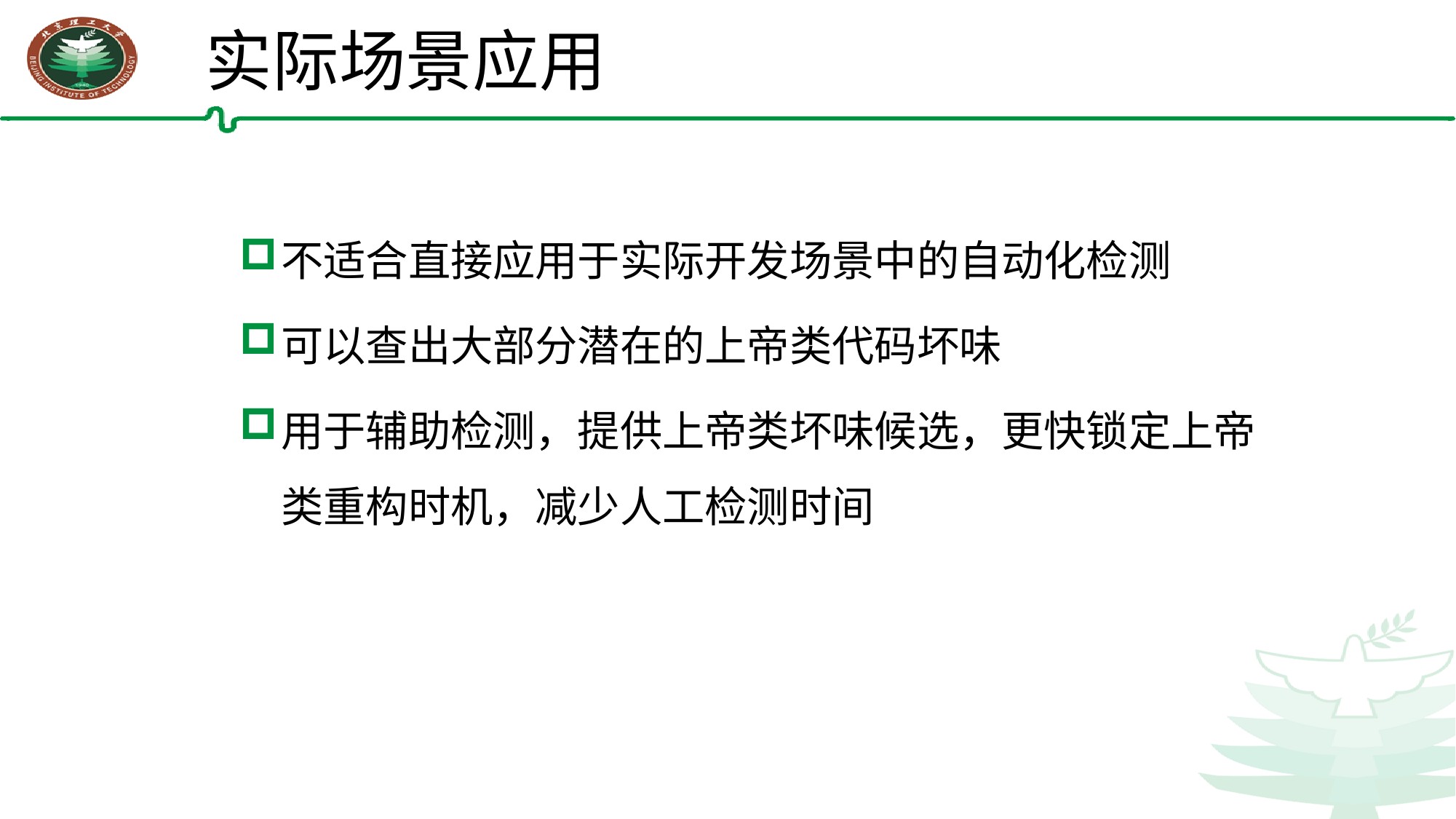

实际场景应用
不适合直接应用于实际开发场景中的自动化检测
可以查出大部分潜在的上帝类代码坏味
用于辅助检测，提供上帝类坏味候选，更快锁定上帝类重构时机，减少人工检测时间